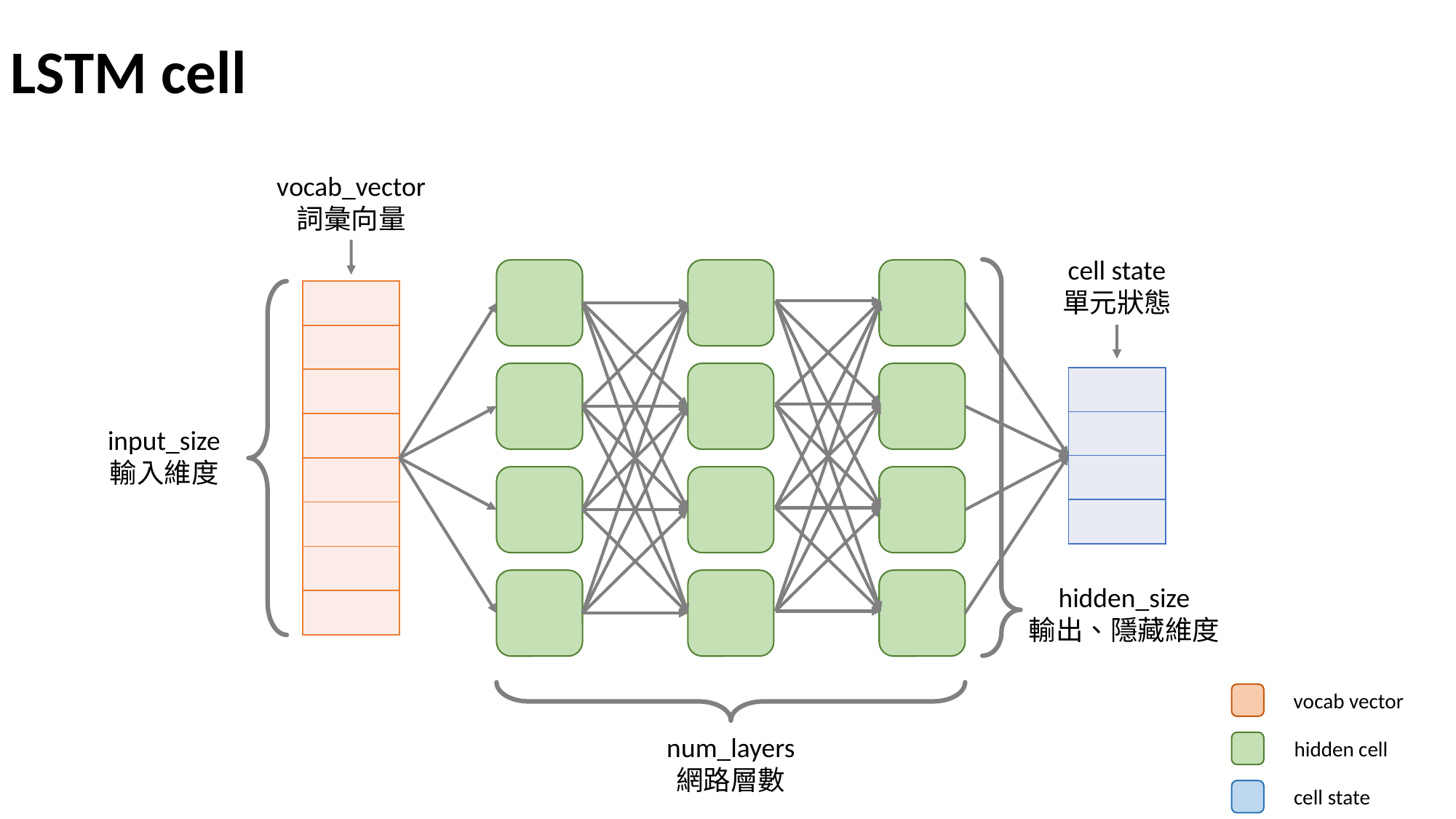

LSTM cell
vocab_vector
詞彙向量
cell state
單元狀態

|  |
| --- |
|  |
|  |
|  |
|  |
|  |
|  |
|  |
|  |
| --- |
|  |
|  |
|  |
input_size
輸入維度

hidden_size
輸出、隱藏維度
vocab vector

hidden cell

cell state

num_layers
網路層數